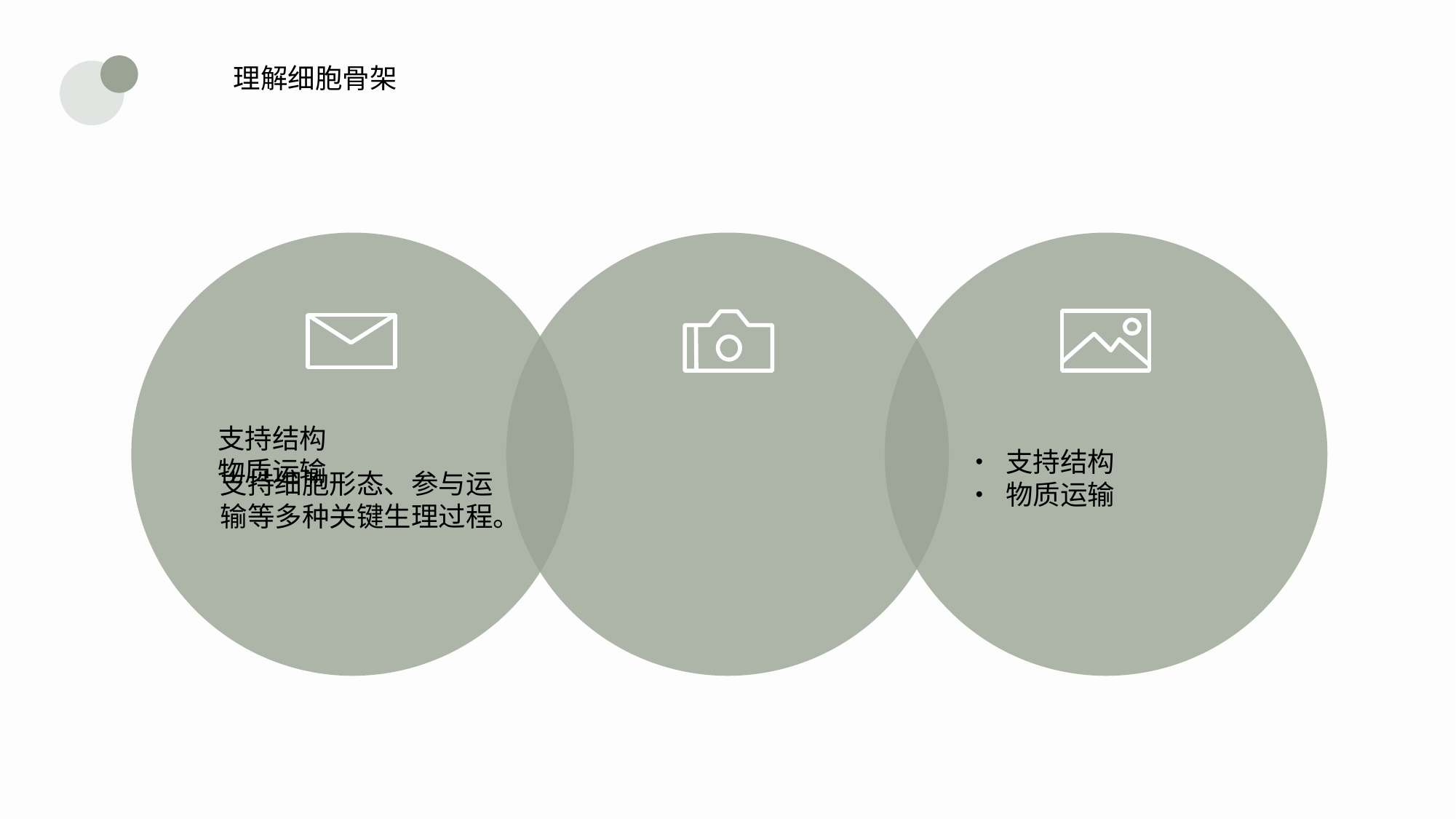

理解细胞骨架
支持结构
物质运输

• 支持结构
• 物质运输

支持细胞形态、参与运输等多种关键生理过程。